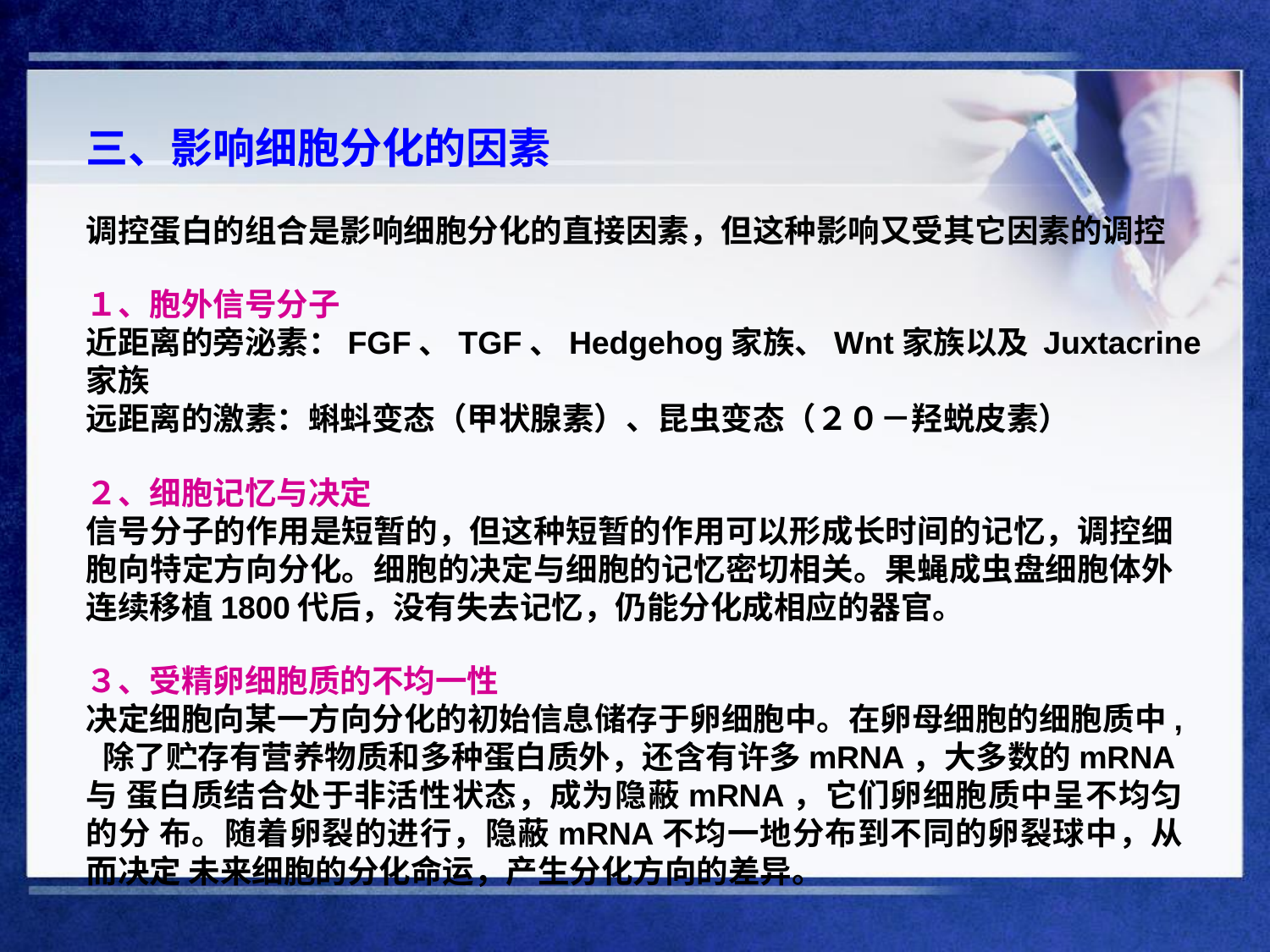

# 三、影响细胞分化的因素
调控蛋白的组合是影响细胞分化的直接因素，但这种影响又受其它因素的调控

１、胞外信号分子
近距离的旁泌素：FGF、TGF、Hedgehog家族、Wnt家族以及 Juxtacrine家族
远距离的激素：蝌蚪变态（甲状腺素）、昆虫变态（２０－羟蜕皮素）

２、细胞记忆与决定
信号分子的作用是短暂的，但这种短暂的作用可以形成长时间的记忆，调控细 胞向特定方向分化。细胞的决定与细胞的记忆密切相关。果蝇成虫盘细胞体外 连续移植1800代后，没有失去记忆，仍能分化成相应的器官。

３、受精卵细胞质的不均一性
决定细胞向某一方向分化的初始信息储存于卵细胞中。在卵母细胞的细胞质中,  除了贮存有营养物质和多种蛋白质外，还含有许多mRNA，大多数的mRNA与 蛋白质结合处于非活性状态，成为隐蔽mRNA，它们卵细胞质中呈不均匀的分 布。随着卵裂的进行，隐蔽mRNA不均一地分布到不同的卵裂球中，从而决定 未来细胞的分化命运，产生分化方向的差异。